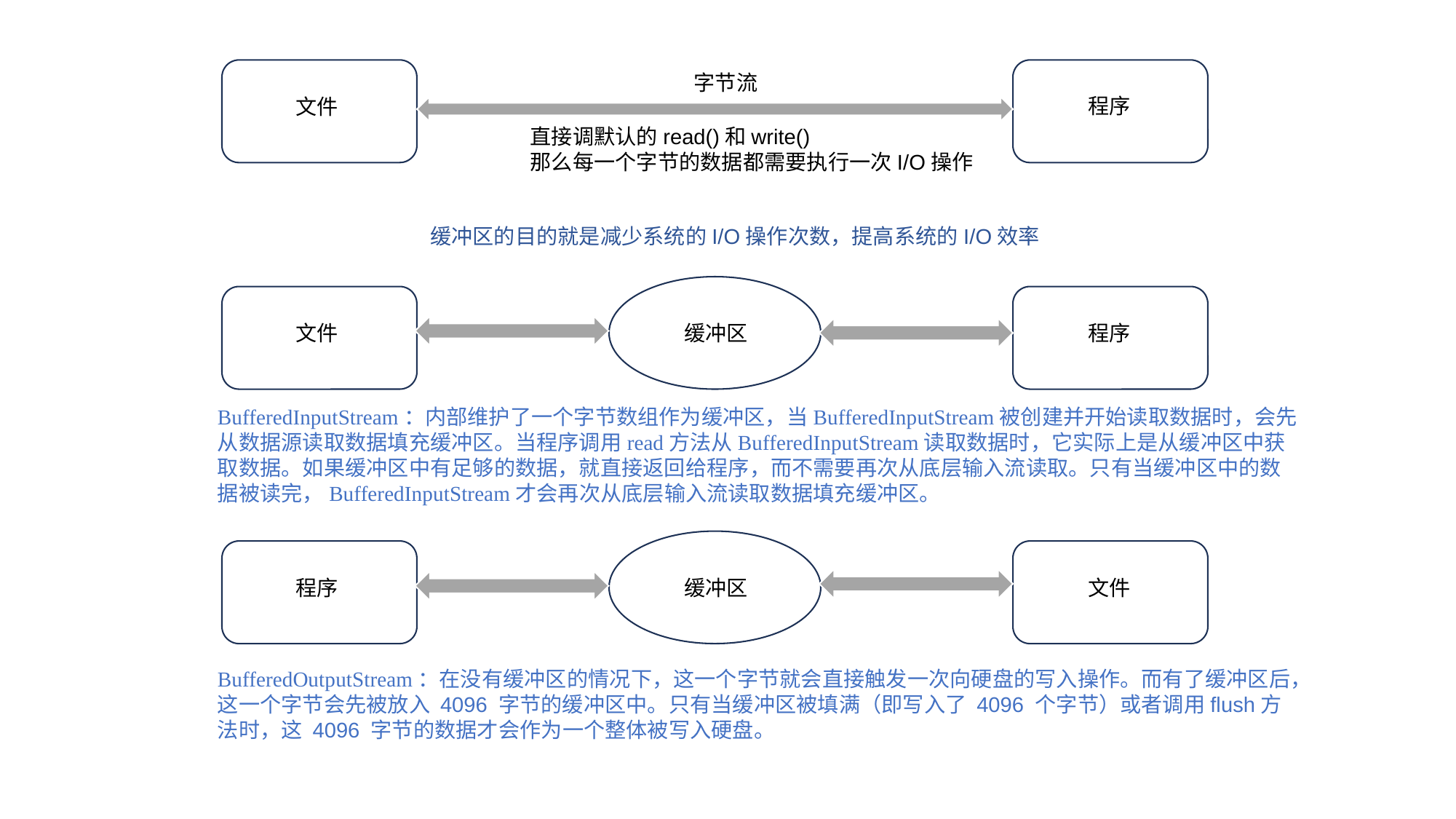

字节流
程序
文件
直接调默认的read()和write()
那么每一个字节的数据都需要执行一次I/O操作
缓冲区的目的就是减少系统的I/O操作次数，提高系统的I/O效率

缓冲区
程序
文件
BufferedInputStream：内部维护了一个字节数组作为缓冲区，当BufferedInputStream被创建并开始读取数据时，会先从数据源读取数据填充缓冲区。当程序调用read方法从BufferedInputStream读取数据时，它实际上是从缓冲区中获取数据。如果缓冲区中有足够的数据，就直接返回给程序，而不需要再次从底层输入流读取。只有当缓冲区中的数据被读完，BufferedInputStream才会再次从底层输入流读取数据填充缓冲区。

缓冲区
文件
程序
BufferedOutputStream：在没有缓冲区的情况下，这一个字节就会直接触发一次向硬盘的写入操作。而有了缓冲区后，这一个字节会先被放入 4096 字节的缓冲区中。只有当缓冲区被填满（即写入了 4096 个字节）或者调用flush方法时，这 4096 字节的数据才会作为一个整体被写入硬盘。